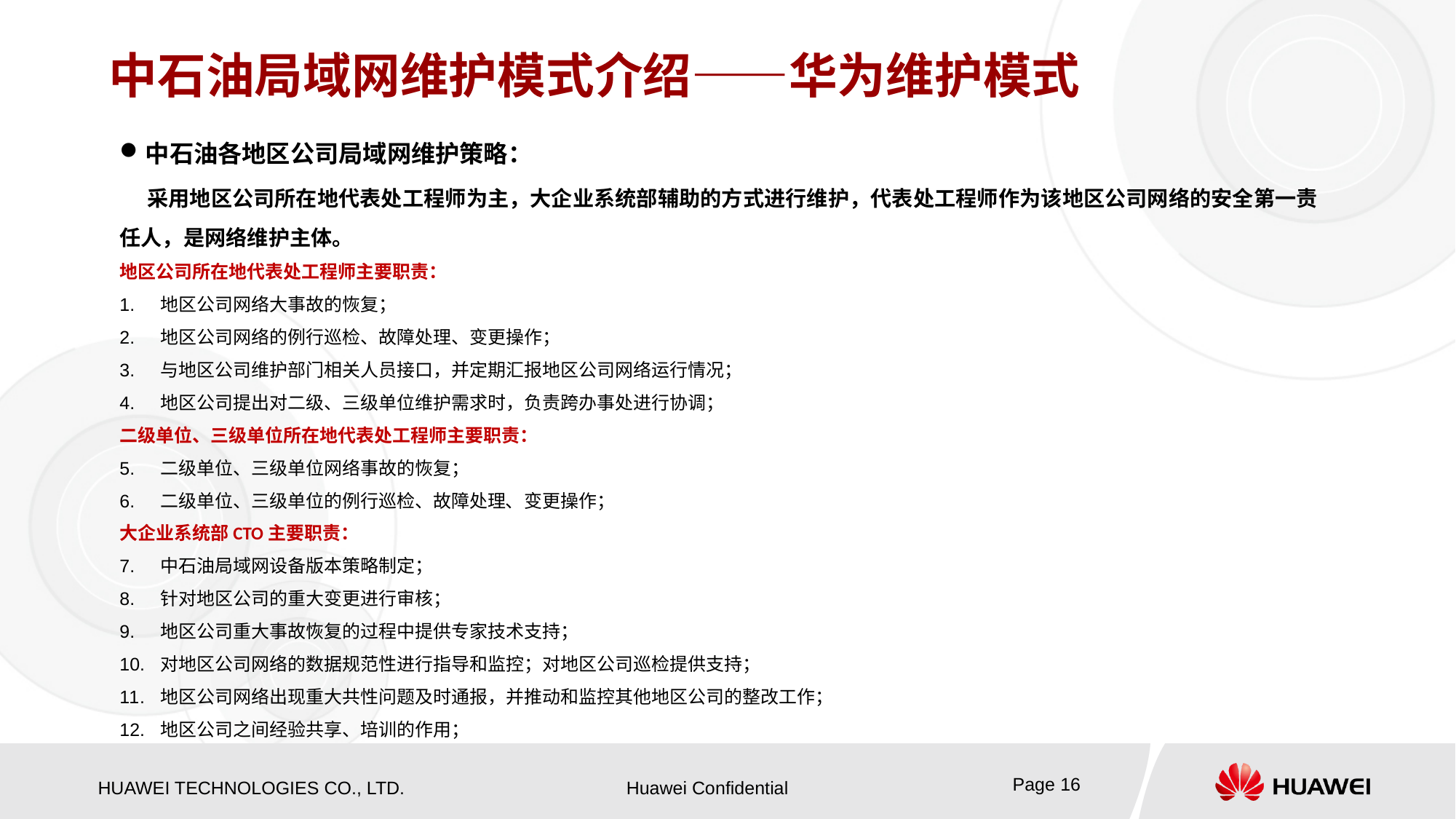

# 中石油局域网维护模式介绍——华为维护模式
中石油各地区公司局域网维护策略：
    采用地区公司所在地代表处工程师为主，大企业系统部辅助的方式进行维护，代表处工程师作为该地区公司网络的安全第一责任人，是网络维护主体。
地区公司所在地代表处工程师主要职责：
地区公司网络大事故的恢复；
地区公司网络的例行巡检、故障处理、变更操作；
与地区公司维护部门相关人员接口，并定期汇报地区公司网络运行情况；
地区公司提出对二级、三级单位维护需求时，负责跨办事处进行协调；
二级单位、三级单位所在地代表处工程师主要职责：
二级单位、三级单位网络事故的恢复；
二级单位、三级单位的例行巡检、故障处理、变更操作；
大企业系统部CTO主要职责：
中石油局域网设备版本策略制定；
针对地区公司的重大变更进行审核；
地区公司重大事故恢复的过程中提供专家技术支持；
对地区公司网络的数据规范性进行指导和监控；对地区公司巡检提供支持；
地区公司网络出现重大共性问题及时通报，并推动和监控其他地区公司的整改工作；
地区公司之间经验共享、培训的作用；